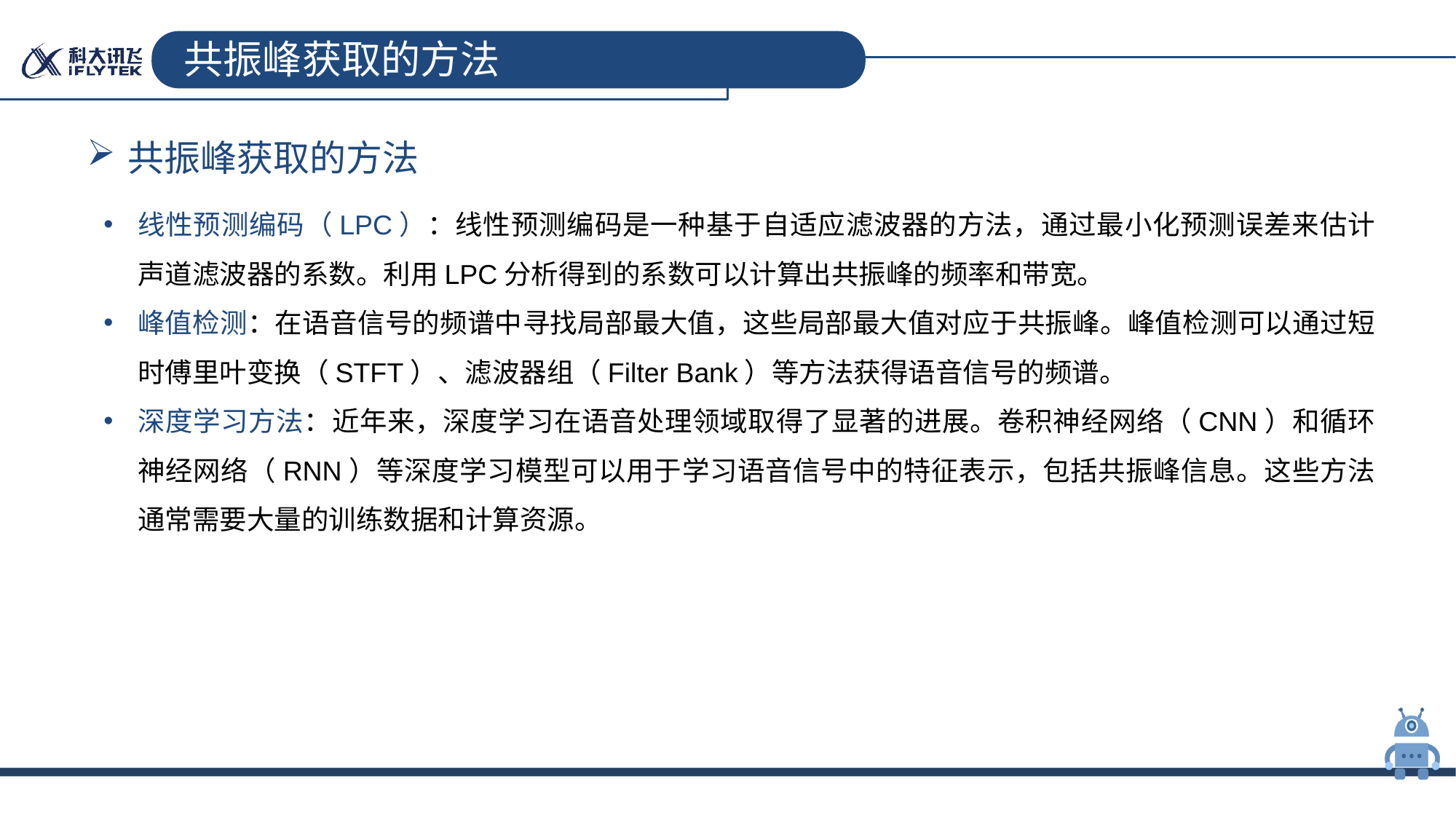

# 共振峰获取的方法
共振峰获取的方法
线性预测编码（LPC）：线性预测编码是一种基于自适应滤波器的方法，通过最小化预测误差来估计声道滤波器的系数。利用LPC分析得到的系数可以计算出共振峰的频率和带宽。
峰值检测：在语音信号的频谱中寻找局部最大值，这些局部最大值对应于共振峰。峰值检测可以通过短时傅里叶变换（STFT）、滤波器组（Filter Bank）等方法获得语音信号的频谱。
深度学习方法：近年来，深度学习在语音处理领域取得了显著的进展。卷积神经网络（CNN）和循环神经网络（RNN）等深度学习模型可以用于学习语音信号中的特征表示，包括共振峰信息。这些方法通常需要大量的训练数据和计算资源。